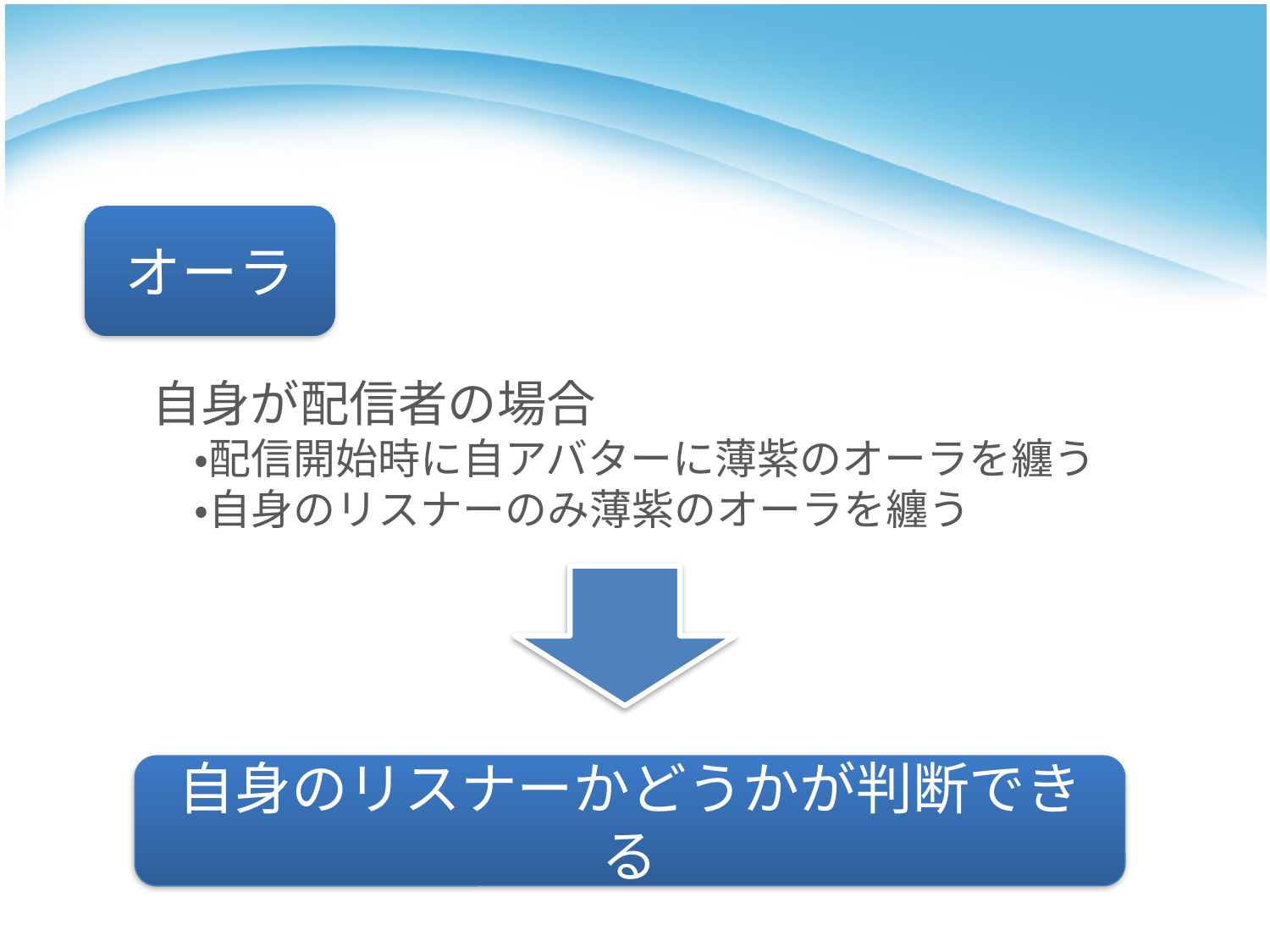

オーラ
自身が配信者の場合
　・配信開始時に自アバターに薄紫のオーラを纏う
　・自身のリスナーのみ薄紫のオーラを纏う

自身のリスナーかどうかが判断できる